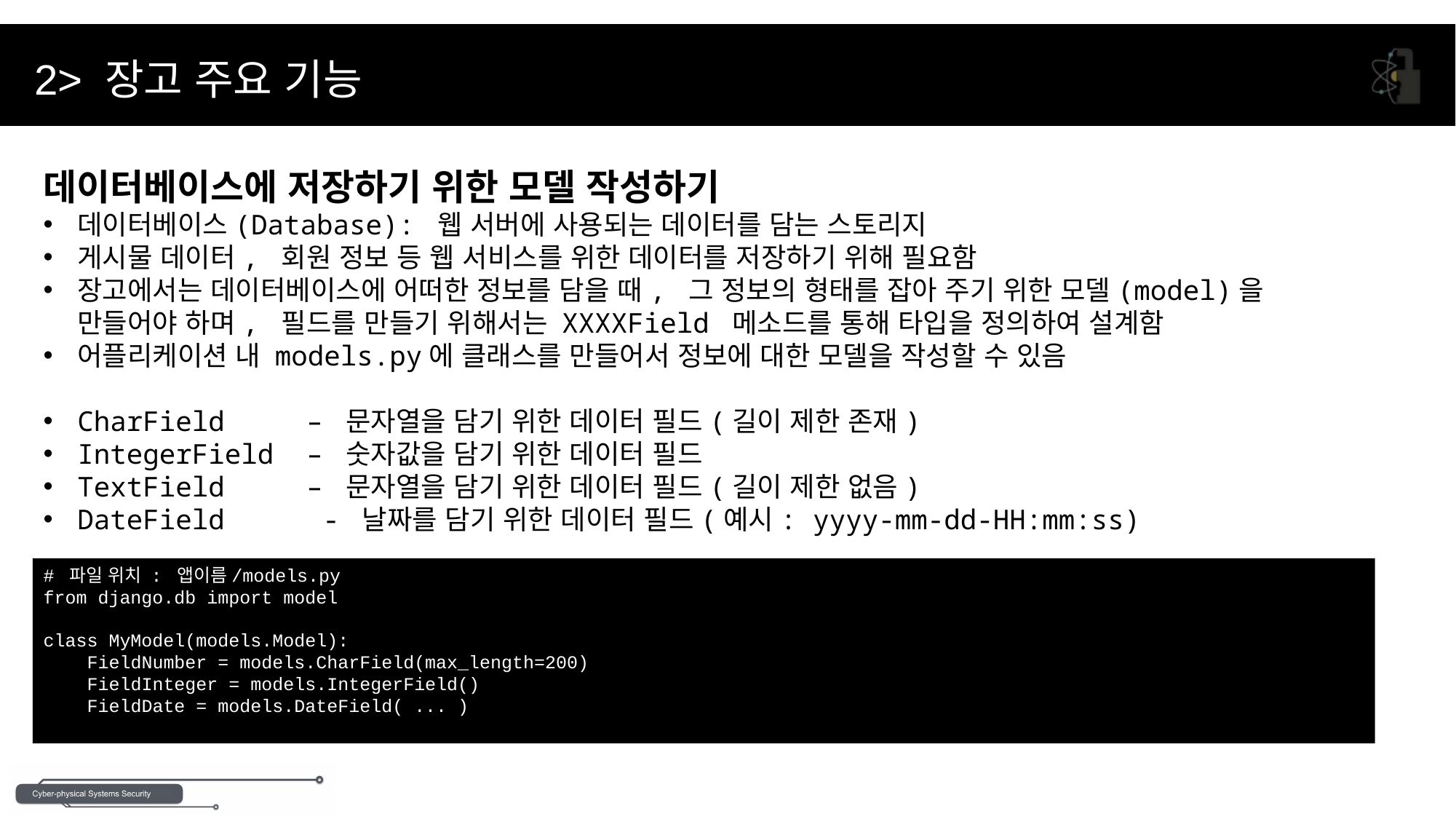

2> 장고 주요 기능
데이터베이스에 저장하기 위한 모델 작성하기
데이터베이스(Database): 웹 서버에 사용되는 데이터를 담는 스토리지
게시물 데이터, 회원 정보 등 웹 서비스를 위한 데이터를 저장하기 위해 필요함
장고에서는 데이터베이스에 어떠한 정보를 담을 때, 그 정보의 형태를 잡아 주기 위한 모델(model)을 만들어야 하며, 필드를 만들기 위해서는 XXXXField 메소드를 통해 타입을 정의하여 설계함
어플리케이션 내 models.py에 클래스를 만들어서 정보에 대한 모델을 작성할 수 있음

CharField     – 문자열을 담기 위한 데이터 필드(길이 제한 존재)
IntegerField  – 숫자값을 담기 위한 데이터 필드
TextField     – 문자열을 담기 위한 데이터 필드(길이 제한 없음)
DateField      - 날짜를 담기 위한 데이터 필드(예시: yyyy-mm-dd-HH:mm:ss)
# 파일 위치 : 앱이름/models.py
from django.db import model

class MyModel(models.Model):
    FieldNumber = models.CharField(max_length=200)
    FieldInteger = models.IntegerField()
    FieldDate = models.DateField( ... )